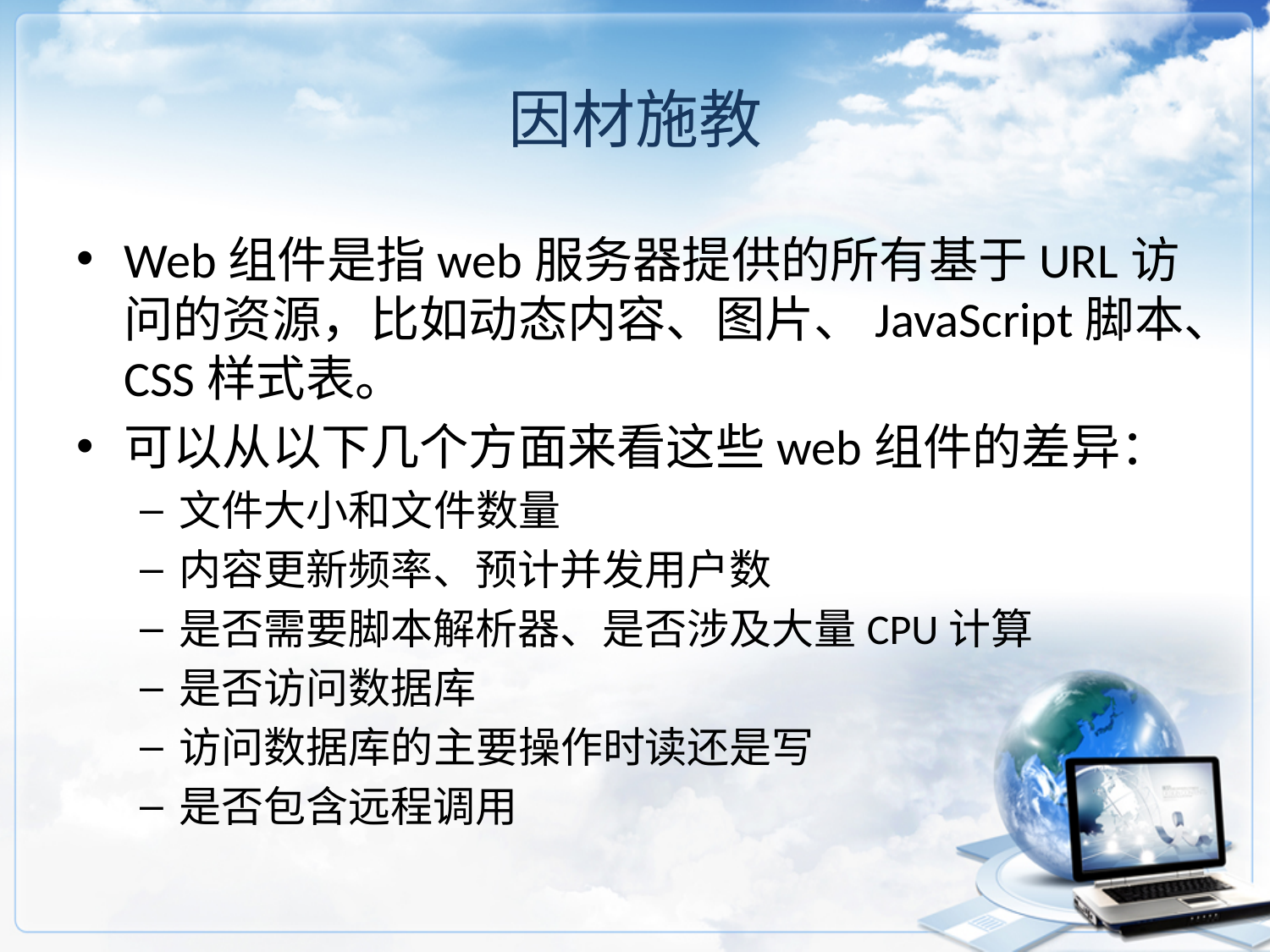

# 因材施教
Web组件是指web服务器提供的所有基于URL访问的资源，比如动态内容、图片、JavaScript脚本、CSS样式表。
可以从以下几个方面来看这些web组件的差异：
文件大小和文件数量
内容更新频率、预计并发用户数
是否需要脚本解析器、是否涉及大量CPU计算
是否访问数据库
访问数据库的主要操作时读还是写
是否包含远程调用